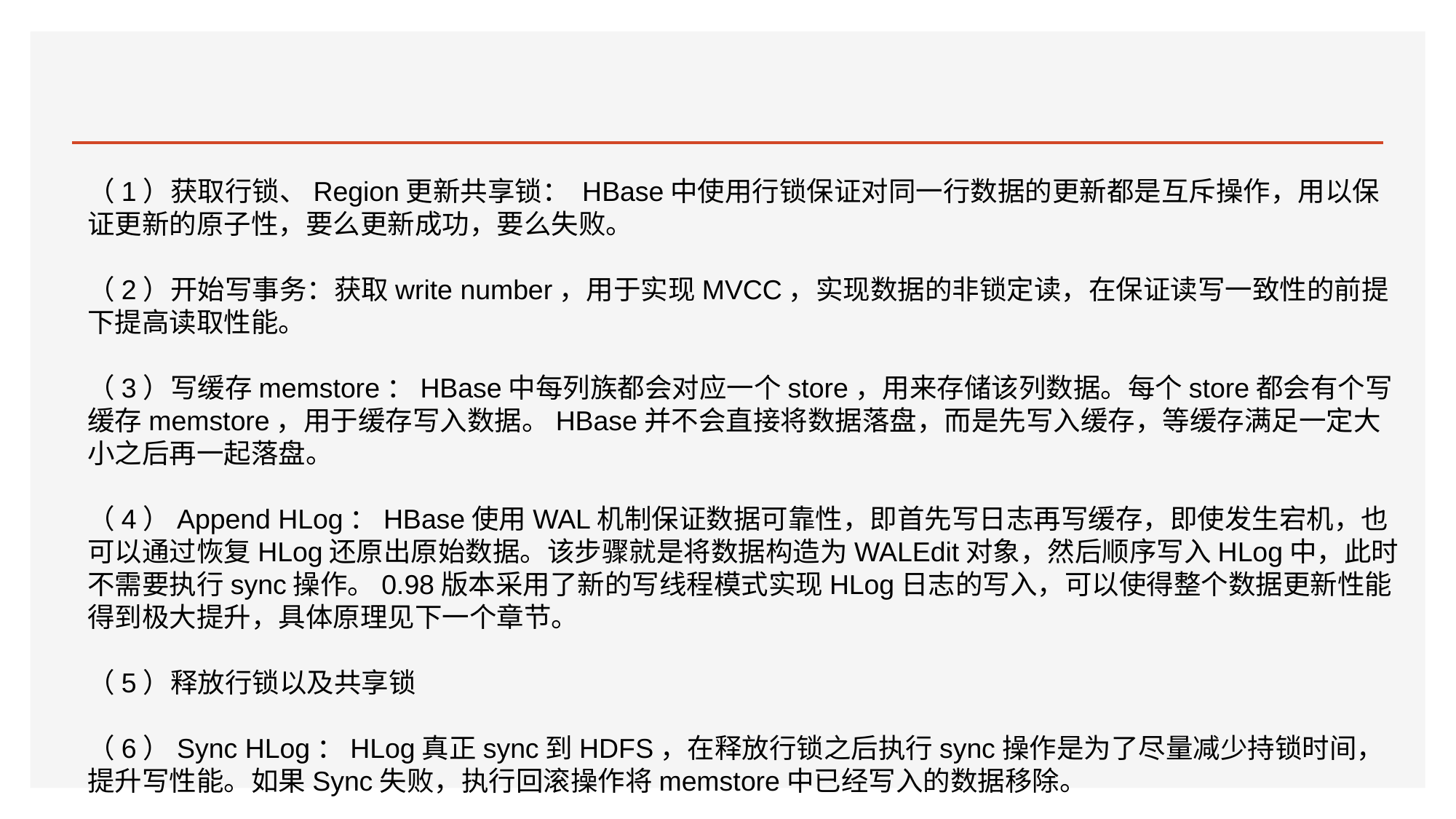

#
（1）获取行锁、Region更新共享锁： HBase中使用行锁保证对同一行数据的更新都是互斥操作，用以保证更新的原子性，要么更新成功，要么失败。

（2）开始写事务：获取write number，用于实现MVCC，实现数据的非锁定读，在保证读写一致性的前提下提高读取性能。

（3）写缓存memstore：HBase中每列族都会对应一个store，用来存储该列数据。每个store都会有个写缓存memstore，用于缓存写入数据。HBase并不会直接将数据落盘，而是先写入缓存，等缓存满足一定大小之后再一起落盘。

（4）Append HLog：HBase使用WAL机制保证数据可靠性，即首先写日志再写缓存，即使发生宕机，也可以通过恢复HLog还原出原始数据。该步骤就是将数据构造为WALEdit对象，然后顺序写入HLog中，此时不需要执行sync操作。0.98版本采用了新的写线程模式实现HLog日志的写入，可以使得整个数据更新性能得到极大提升，具体原理见下一个章节。

（5）释放行锁以及共享锁

（6）Sync HLog：HLog真正sync到HDFS，在释放行锁之后执行sync操作是为了尽量减少持锁时间，提升写性能。如果Sync失败，执行回滚操作将memstore中已经写入的数据移除。

（7）结束写事务：此时该线程的更新操作才会对其他读请求可见，更新才实际生效。具体分析见文章《数据库事务系列－HBase行级事务模型》

（8）flush memstore：当写缓存满64M之后，会启动flush线程将数据刷新到硬盘。刷新操作涉及到HFile相关结构，后面会详细对此进行介绍。